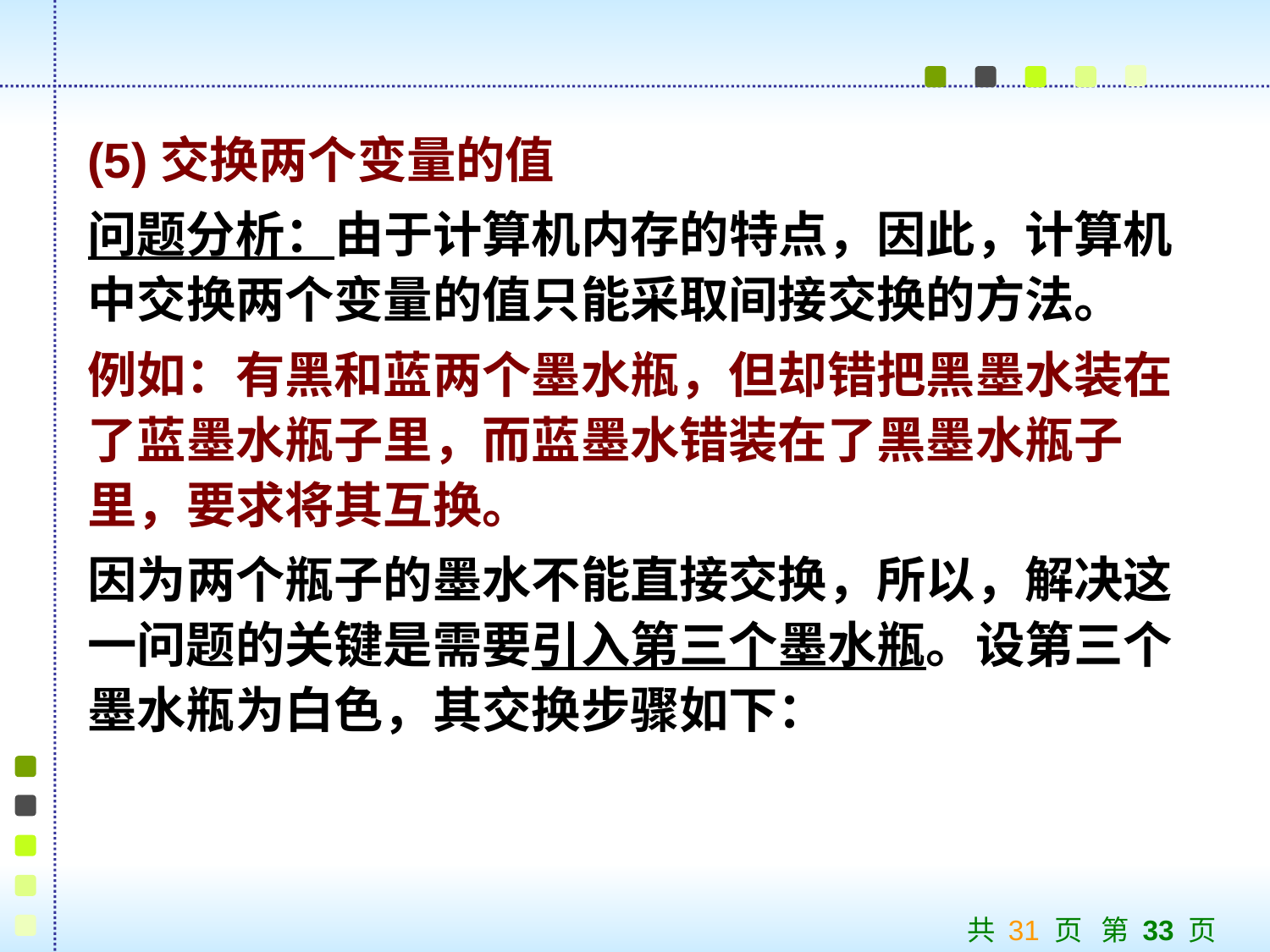

(5)交换两个变量的值
问题分析：由于计算机内存的特点，因此，计算机中交换两个变量的值只能采取间接交换的方法。
例如：有黑和蓝两个墨水瓶，但却错把黑墨水装在了蓝墨水瓶子里，而蓝墨水错装在了黑墨水瓶子里，要求将其互换。
因为两个瓶子的墨水不能直接交换，所以，解决这一问题的关键是需要引入第三个墨水瓶。设第三个墨水瓶为白色，其交换步骤如下：

共 31 页   第 33 页